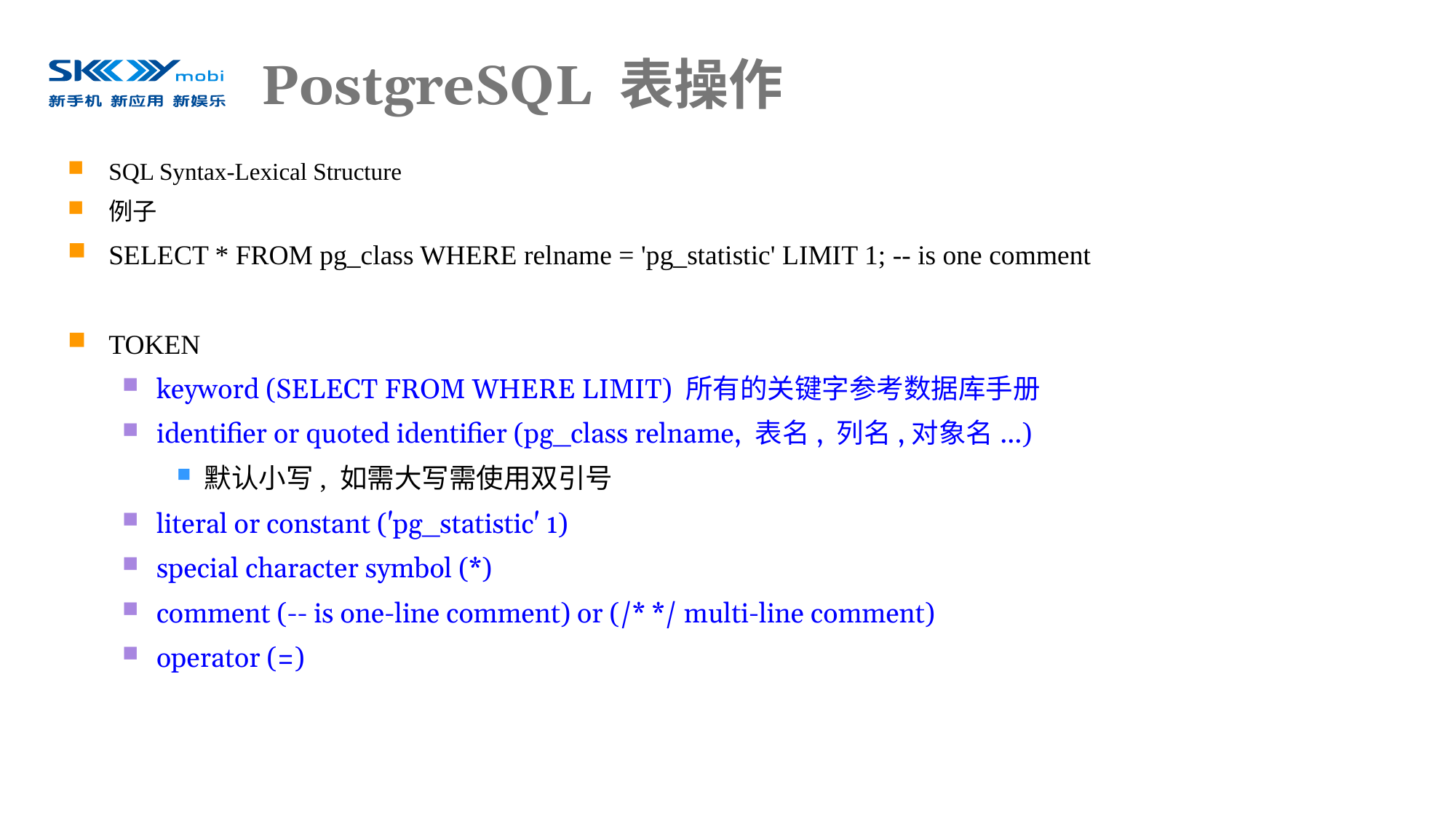

# PostgreSQL 表操作
SQL Syntax-Lexical Structure
例子
SELECT * FROM pg_class WHERE relname = 'pg_statistic' LIMIT 1; -- is one comment

TOKEN
keyword (SELECT FROM WHERE LIMIT) 所有的关键字参考数据库手册
identifier or quoted identifier (pg_class relname, 表名, 列名,对象名...)
默认小写, 如需大写需使用双引号
literal or constant ('pg_statistic' 1)
special character symbol (*)
comment (-- is one-line comment) or (/* */ multi-line comment)
operator (=)